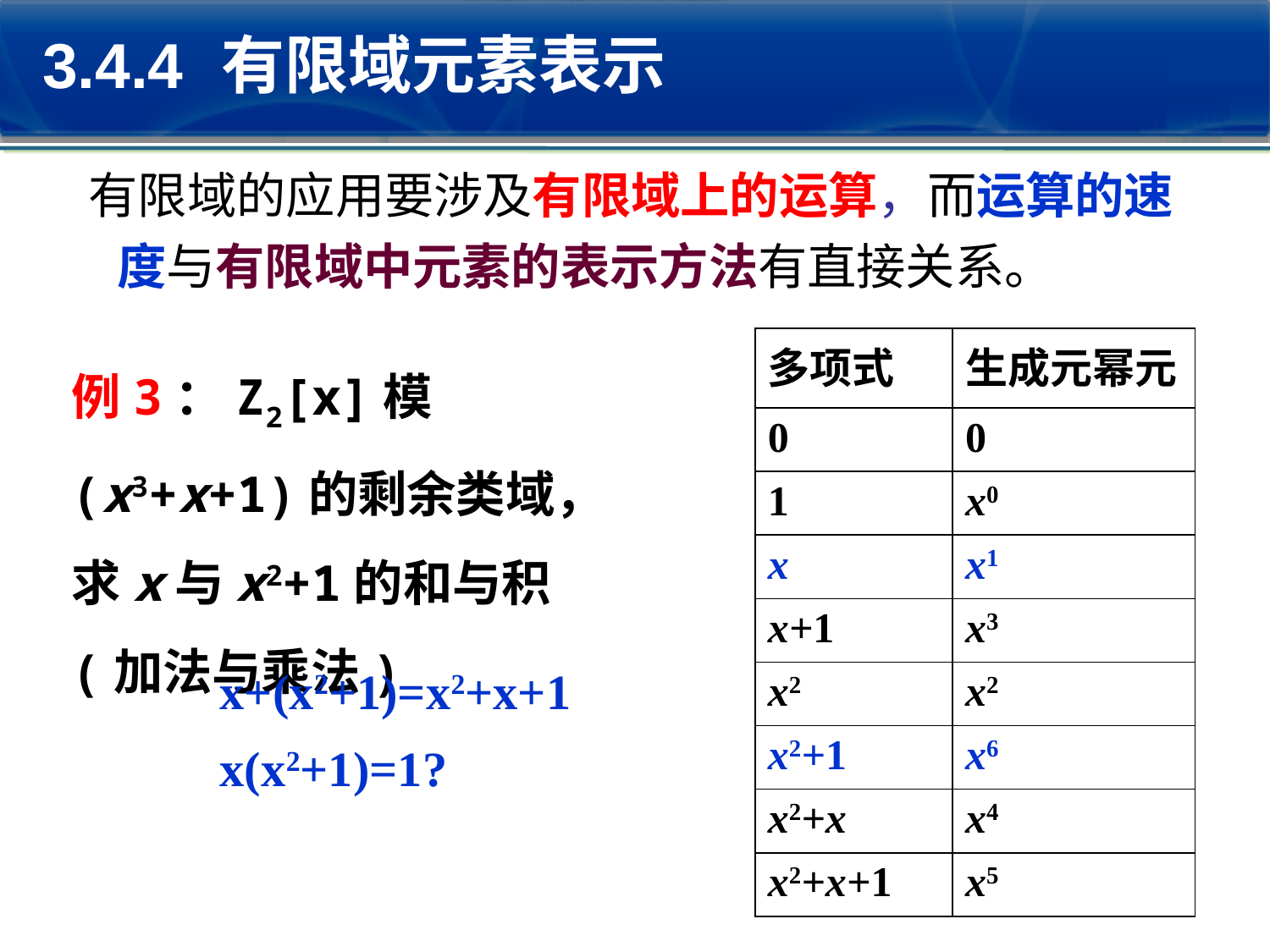

3.4.4 有限域元素表示
  有限域的应用要涉及有限域上的运算，而运算的速度与有限域中元素的表示方法有直接关系。
例3：Z2[x]模(x3+x+1)的剩余类域，求x与x2+1的和与积(加法与乘法)
| 多项式 | 生成元幂元 |
| --- | --- |
| 0 | 0 |
| 1 | x0 |
| x | x1 |
| x+1 | x3 |
| x2 | x2 |
| x2+1 | x6 |
| x2+x | x4 |
| x2+x+1 | x5 |
x+(x2+1)=x2+x+1
x(x2+1)=1?